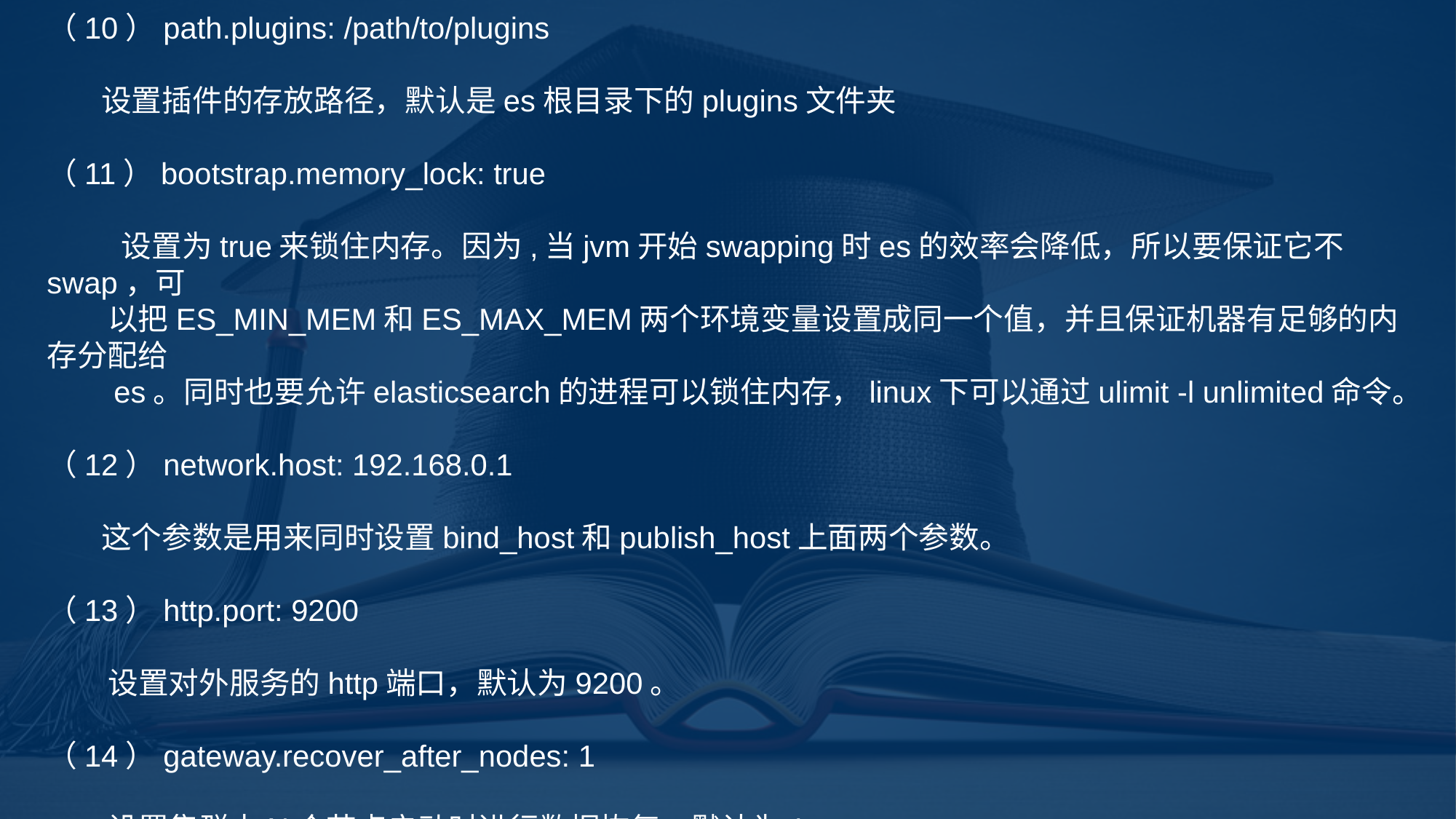

（10）path.plugins: /path/to/plugins

       设置插件的存放路径，默认是es根目录下的plugins文件夹

（11）bootstrap.memory_lock: true

          设置为true来锁住内存。因为,当jvm开始swapping时es的效率会降低，所以要保证它不swap，可
        以把ES_MIN_MEM和ES_MAX_MEM两个环境变量设置成同一个值，并且保证机器有足够的内存分配给
        es。同时也要允许elasticsearch的进程可以锁住内存，linux下可以通过ulimit -l unlimited命令。

（12）network.host: 192.168.0.1

       这个参数是用来同时设置bind_host和publish_host上面两个参数。

（13）http.port: 9200

        设置对外服务的http端口，默认为9200。

（14）gateway.recover_after_nodes: 1

        设置集群中N个节点启动时进行数据恢复，默认为1。